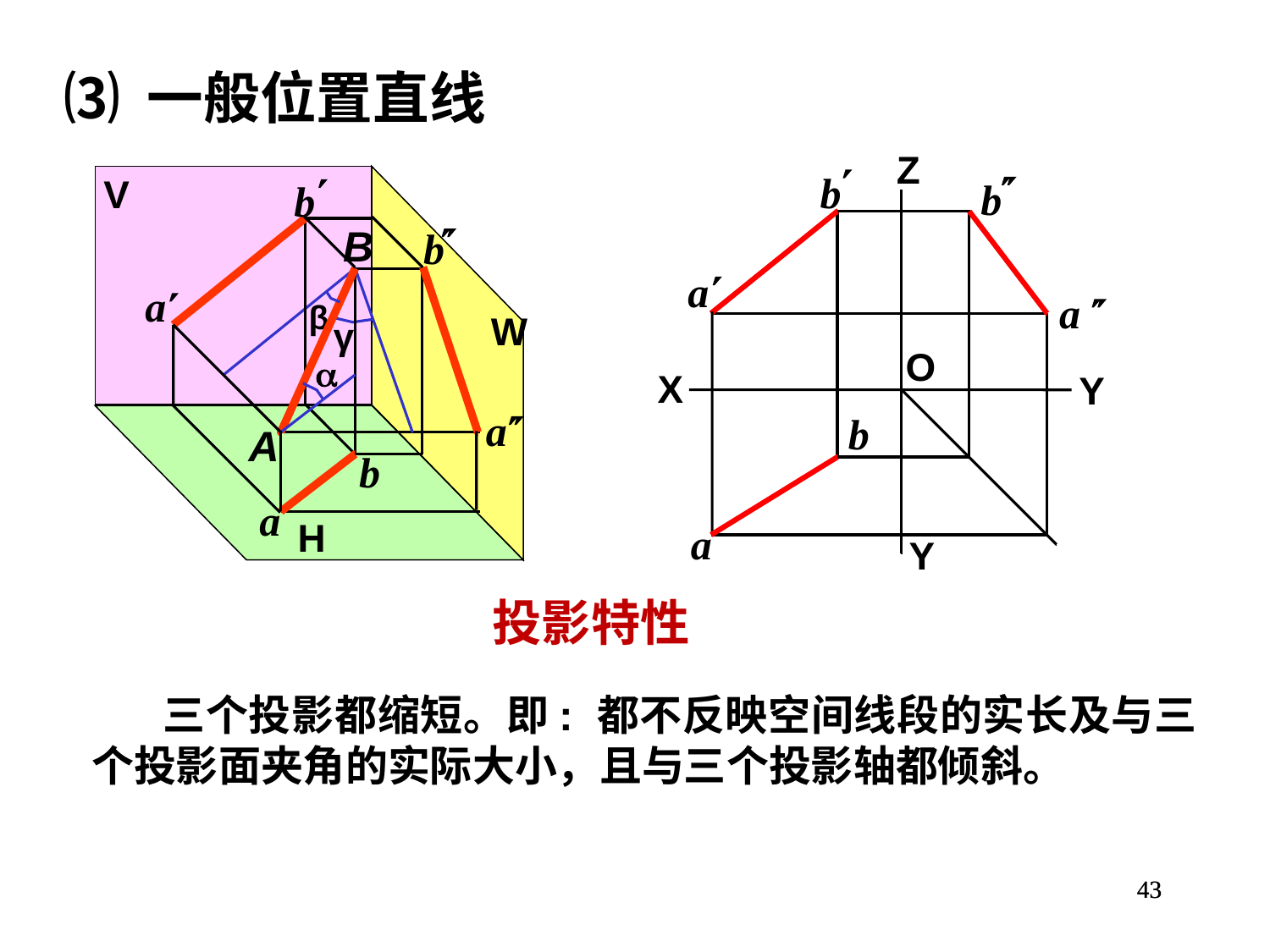

⑶ 一般位置直线
Z
′
″
b
b

′
a
″
a

O
X
Y

b

a
Y

′

V
b
″

B
b

′
a

β
W
γ

α

″
a

A

b

a

H
投影特性
      三个投影都缩短。即: 都不反映空间线段的实长及与三个投影面夹角的实际大小，且与三个投影轴都倾斜。
43
43